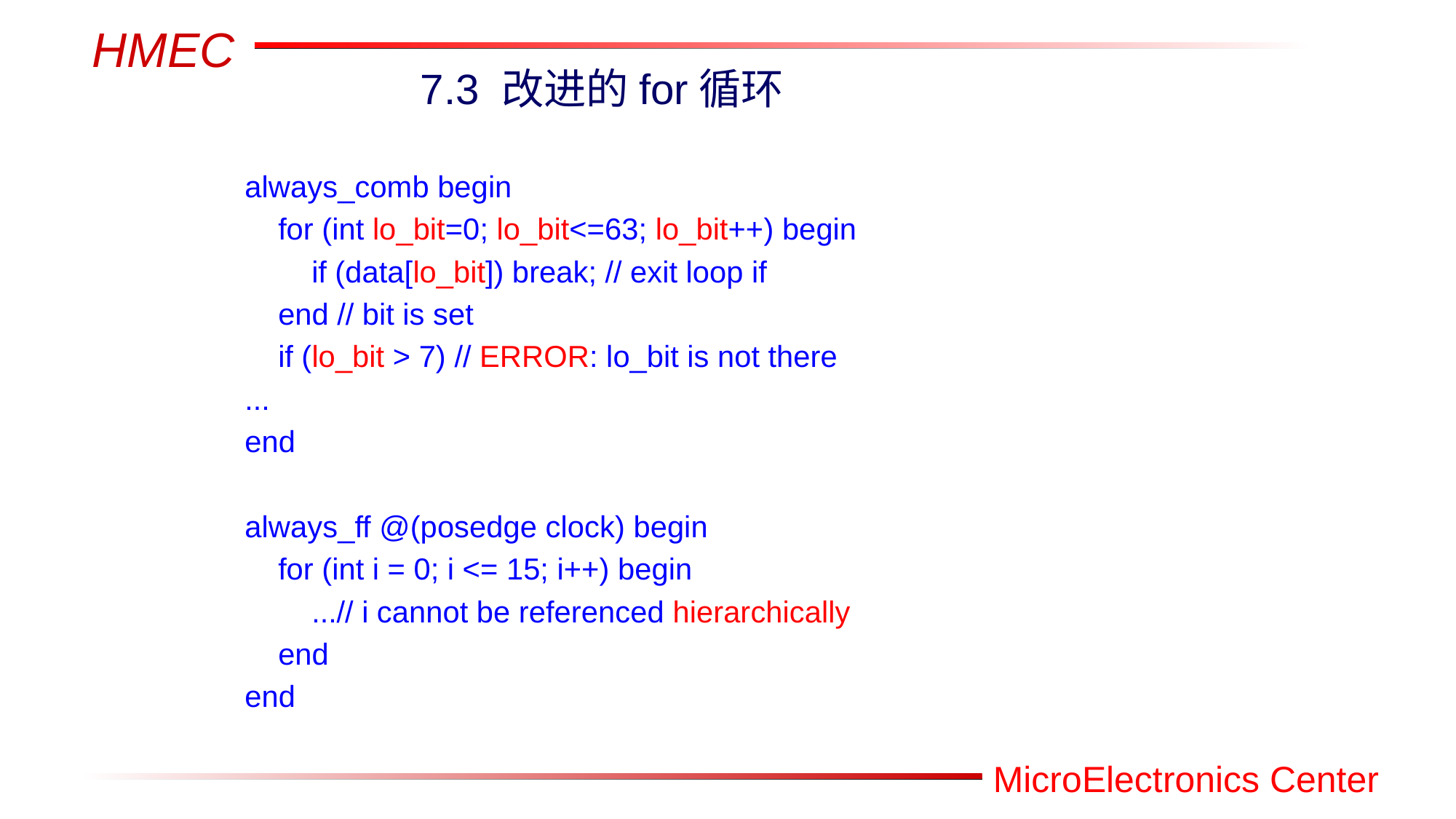

7.3 改进的for循环
always_comb begin
    for (int lo_bit=0; lo_bit<=63; lo_bit++) begin
        if (data[lo_bit]) break; // exit loop if
    end // bit is set
    if (lo_bit > 7) // ERROR: lo_bit is not there
...
end

always_ff @(posedge clock) begin
    for (int i = 0; i <= 15; i++) begin
        ...// i cannot be referenced hierarchically
    end
end